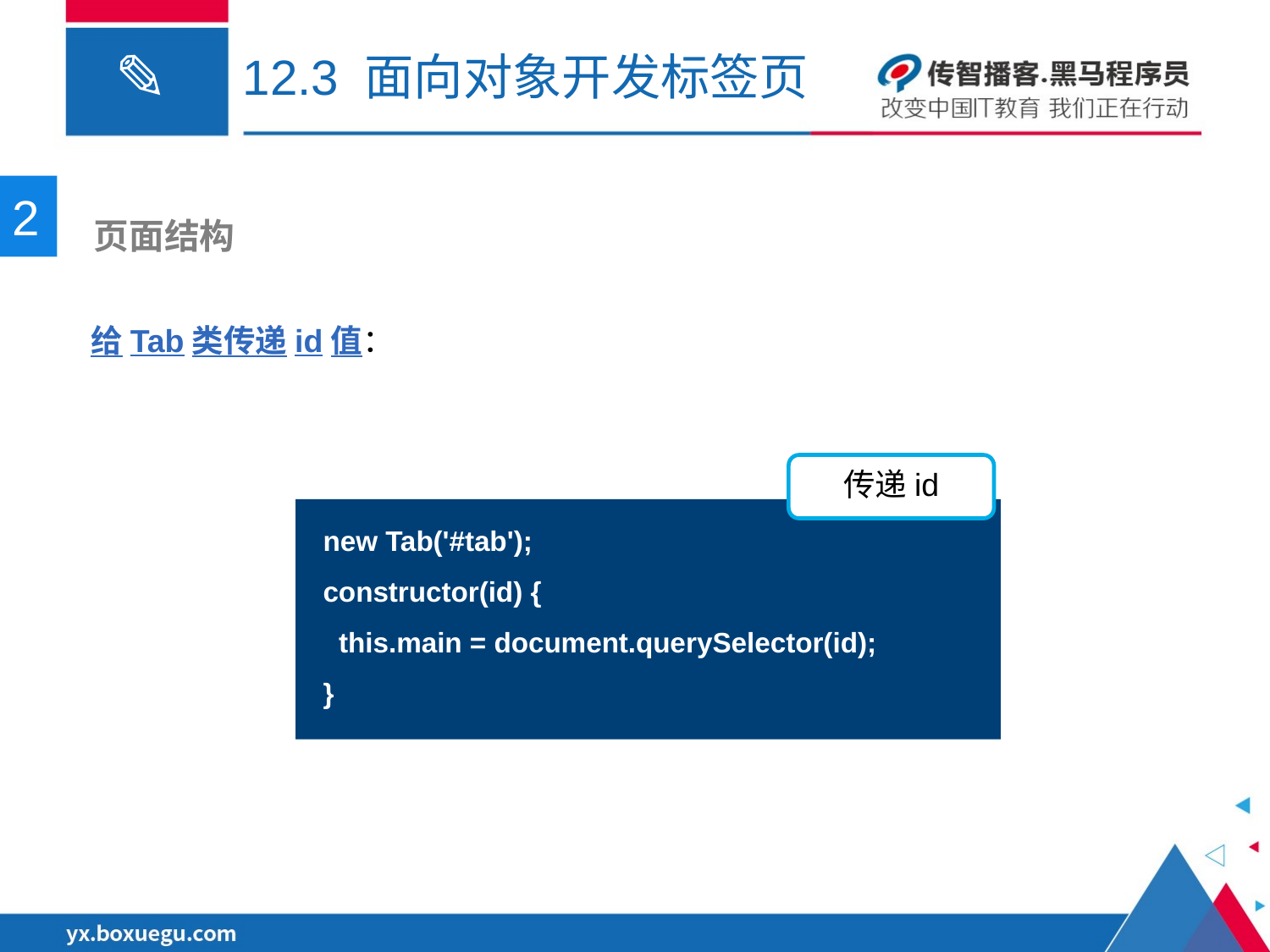

# 12.3 面向对象开发标签页

2
  页面结构
给Tab类传递id值：
传递id

new Tab('#tab');
constructor(id) {
  this.main = document.querySelector(id);
}